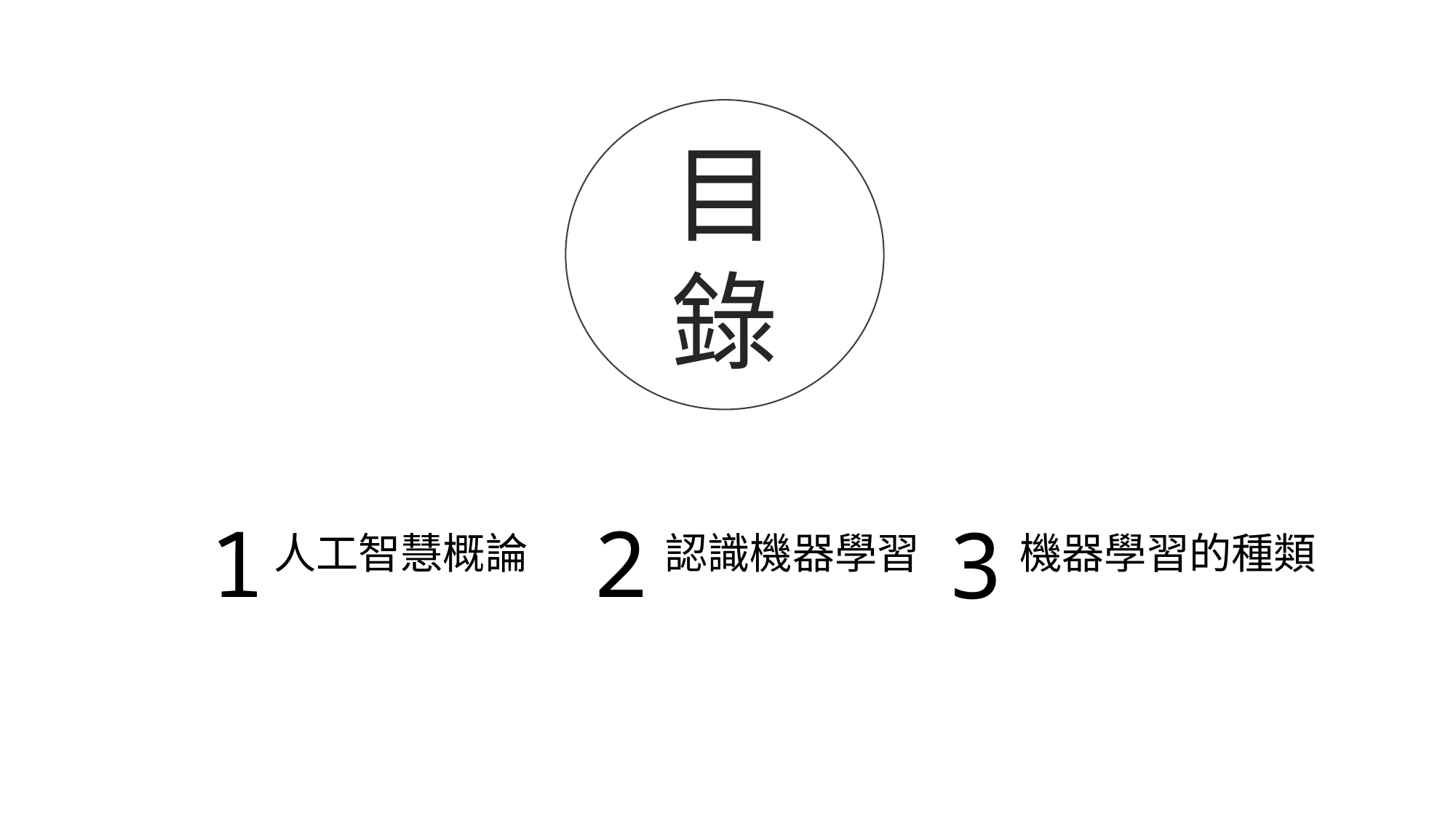

目錄
2
1
3
人工智慧概論
認識機器學習
機器學習的種類